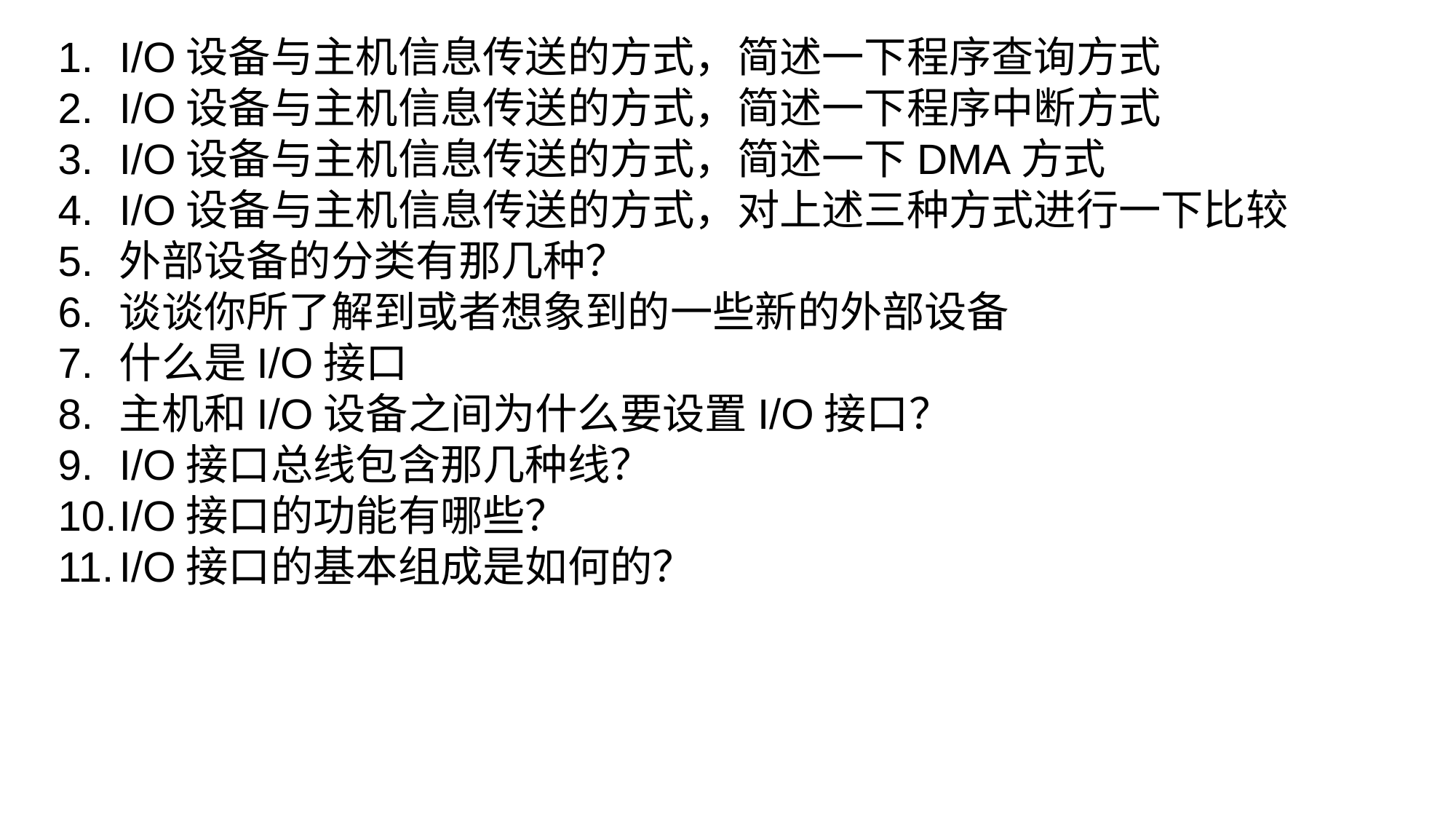

I/O设备与主机信息传送的方式，简述一下程序查询方式
I/O设备与主机信息传送的方式，简述一下程序中断方式
I/O设备与主机信息传送的方式，简述一下DMA方式
I/O设备与主机信息传送的方式，对上述三种方式进行一下比较
外部设备的分类有那几种？
谈谈你所了解到或者想象到的一些新的外部设备
什么是I/O接口
主机和I/O设备之间为什么要设置I/O接口？
I/O接口总线包含那几种线？
I/O接口的功能有哪些？
I/O接口的基本组成是如何的？